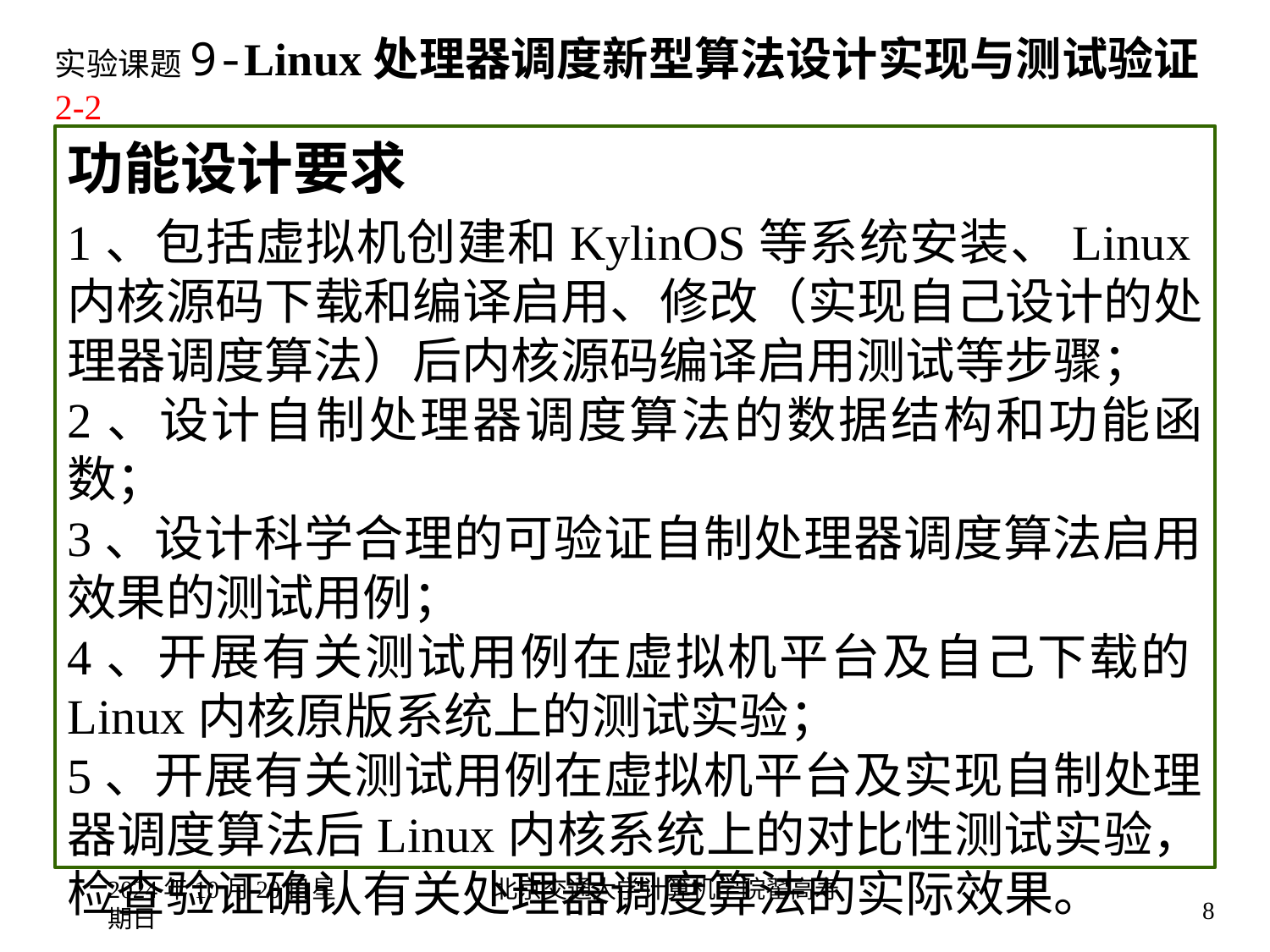

# 实验课题9-Linux处理器调度新型算法设计实现与测试验证2-2
功能设计要求
1、包括虚拟机创建和KylinOS等系统安装、Linux内核源码下载和编译启用、修改（实现自己设计的处理器调度算法）后内核源码编译启用测试等步骤；
2、设计自制处理器调度算法的数据结构和功能函数；
3、设计科学合理的可验证自制处理器调度算法启用效果的测试用例；
4、开展有关测试用例在虚拟机平台及自己下载的Linux内核原版系统上的测试实验；
5、开展有关测试用例在虚拟机平台及实现自制处理器调度算法后Linux内核系统上的对比性测试实验，检查验证确认有关处理器调度算法的实际效果。
2024年10月20日星期日
北京交通大学计算机学院翟高寿
8